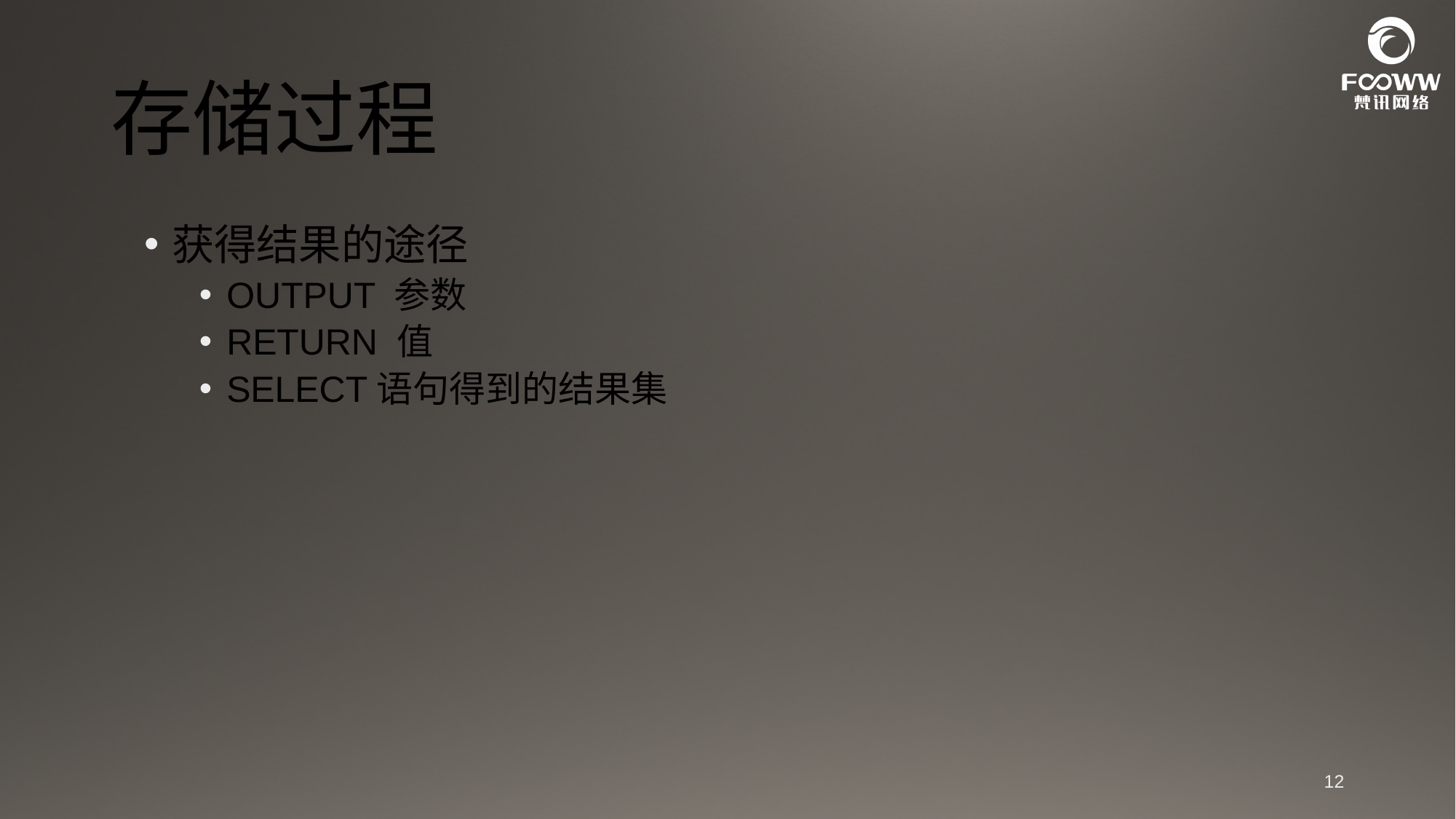

# 存储过程
获得结果的途径
OUTPUT 参数
RETURN 值
SELECT语句得到的结果集
12